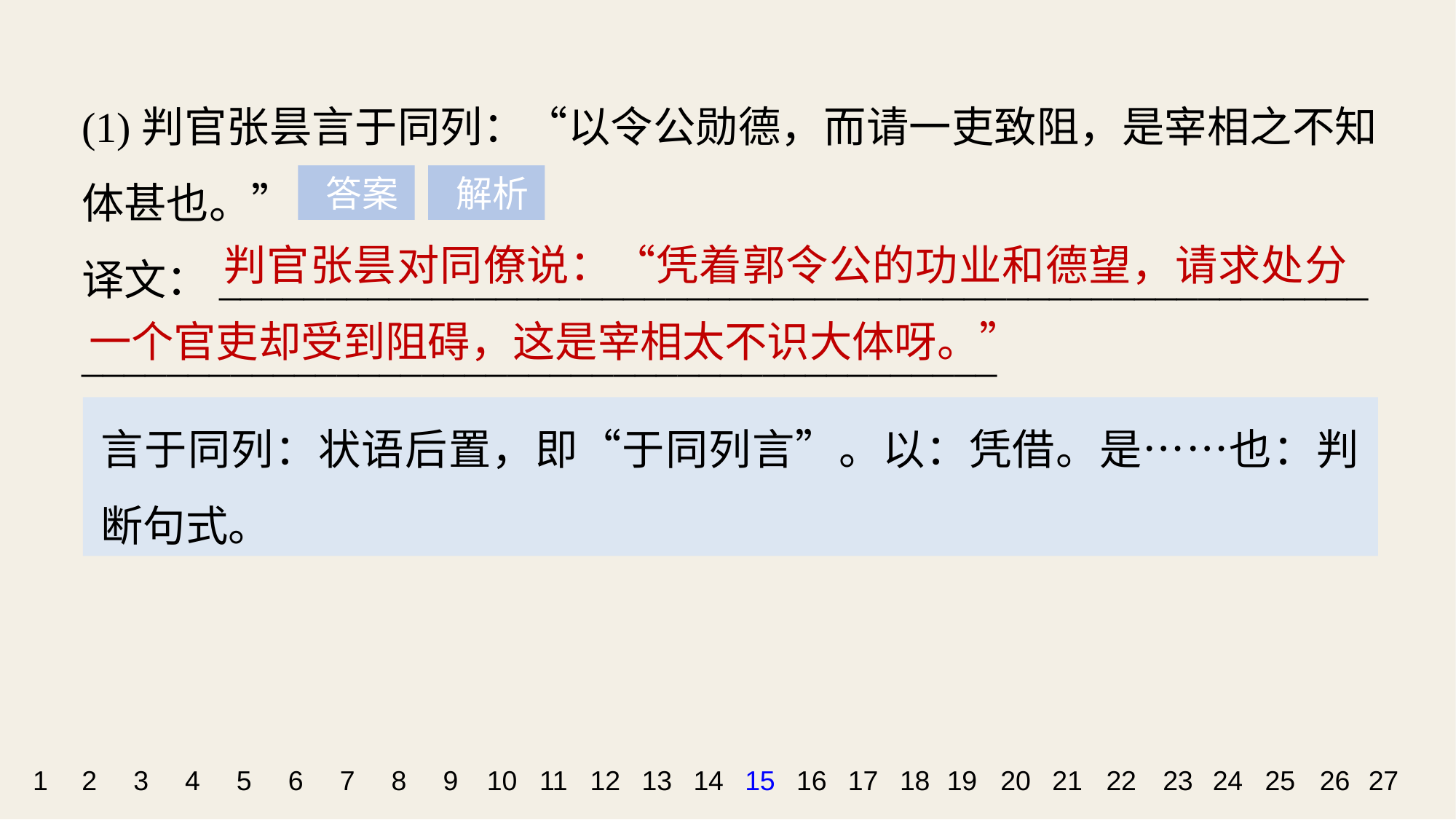

(1)判官张昙言于同列：“以令公勋德，而请一吏致阻，是宰相之不知体甚也。”
译文：______________________________________________________
___________________________________________
 答案
 解析
            判官张昙对同僚说：“凭着郭令公的功业和德望，请求处分一个官吏却受到阻碍，这是宰相太不识大体呀。”
言于同列：状语后置，即“于同列言”。以：凭借。是……也：判断句式。

1
2
3
4
5
6
7
8
9
10
11
12
13
14
15
16
17
18
19
20
21
22
23
24
25
26
27